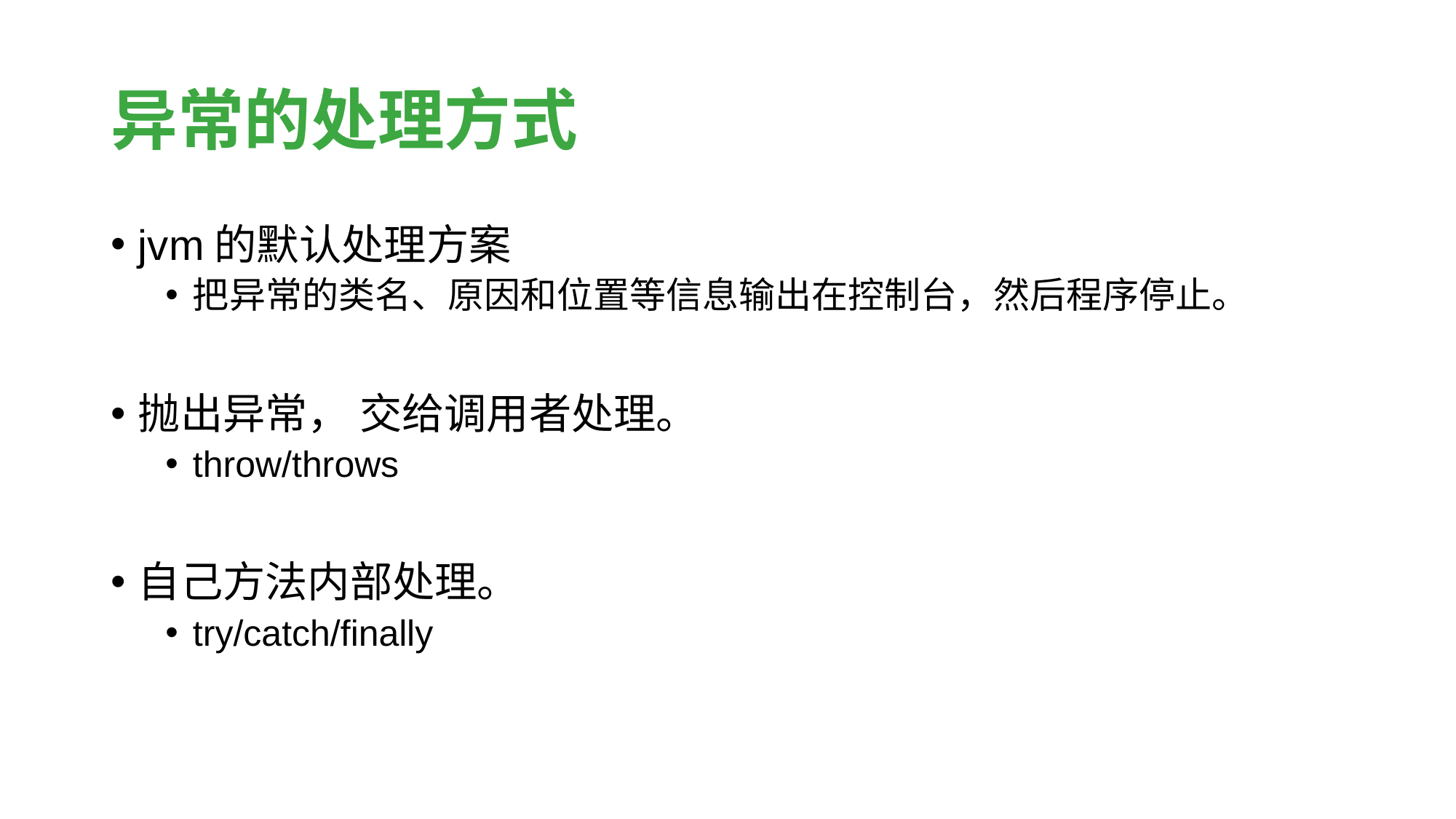

# 异常的处理方式
jvm的默认处理方案
把异常的类名、原因和位置等信息输出在控制台，然后程序停止。

抛出异常， 交给调⽤者处理。
throw/throws

⾃⼰方法内部处理。
try/catch/finally